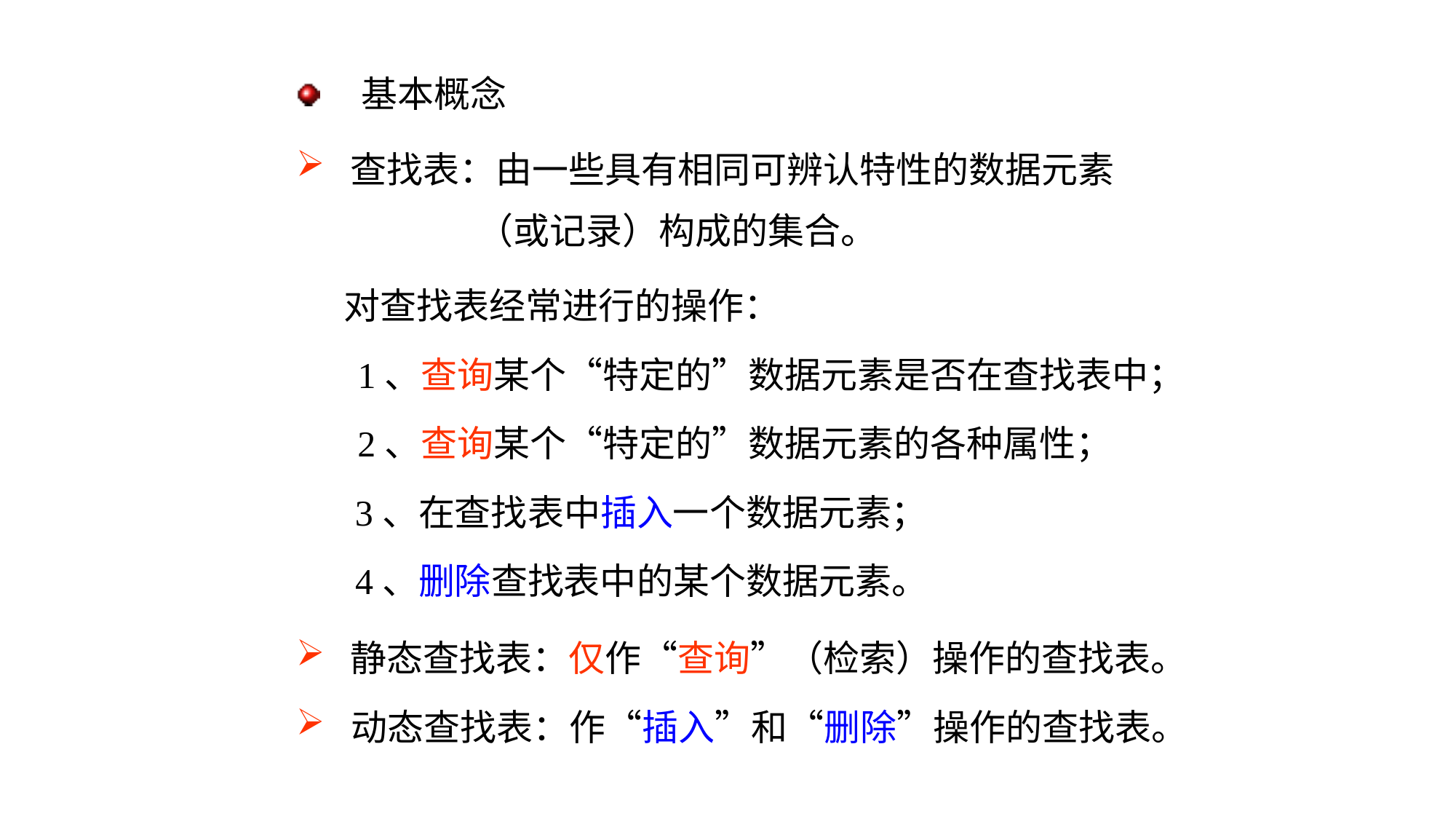

基本概念
  查找表：由一些具有相同可辨认特性的数据元素
                     （或记录）构成的集合。
对查找表经常进行的操作：
 1、查询某个“特定的”数据元素是否在查找表中；
 2、查询某个“特定的”数据元素的各种属性；
 3、在查找表中插入一个数据元素；
 4、删除查找表中的某个数据元素。
  静态查找表：仅作“查询”（检索）操作的查找表。
  动态查找表：作“插入”和“删除”操作的查找表。